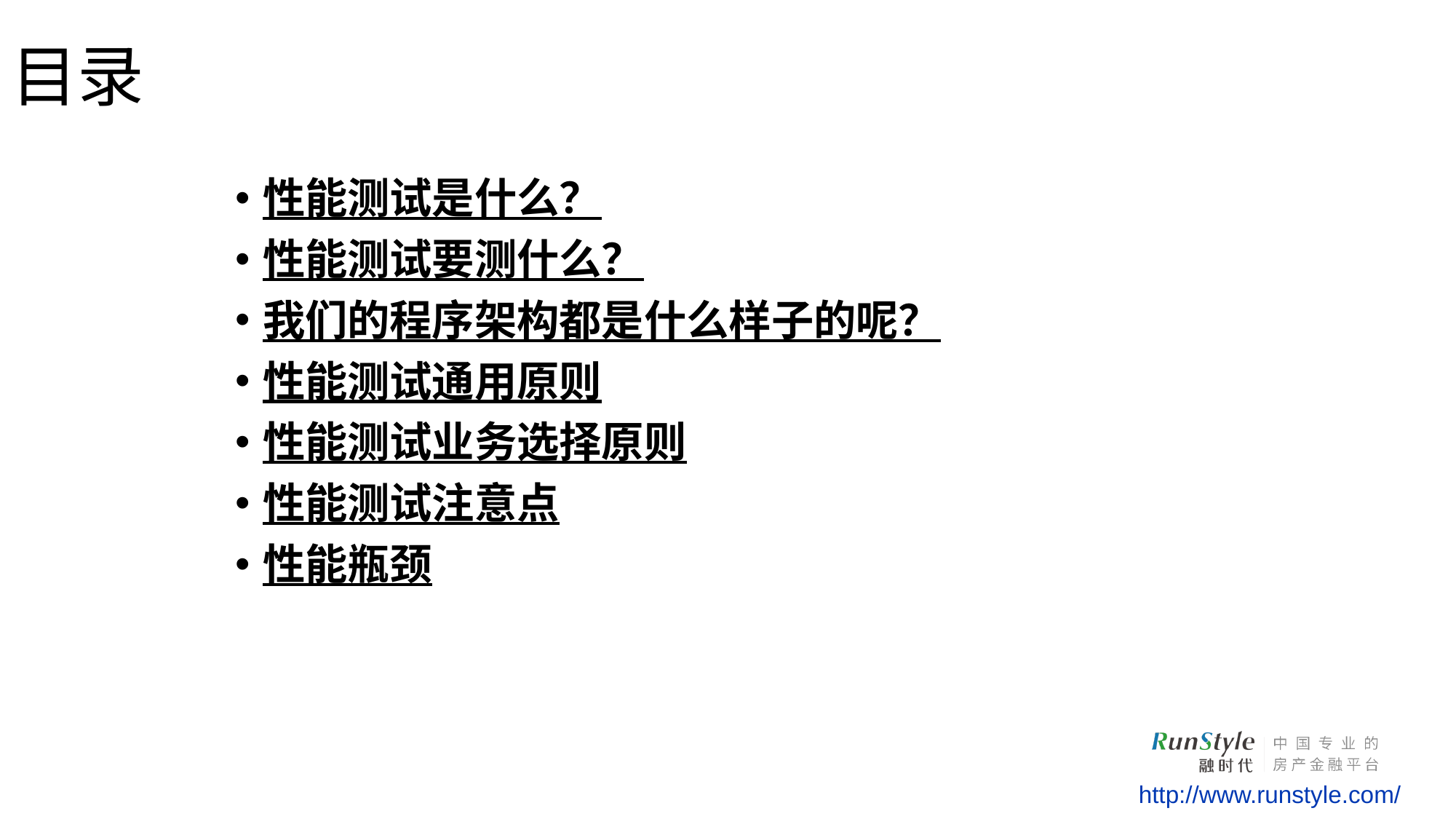

# 目录
性能测试是什么？
性能测试要测什么？
我们的程序架构都是什么样子的呢？
性能测试通用原则
性能测试业务选择原则
性能测试注意点
性能瓶颈